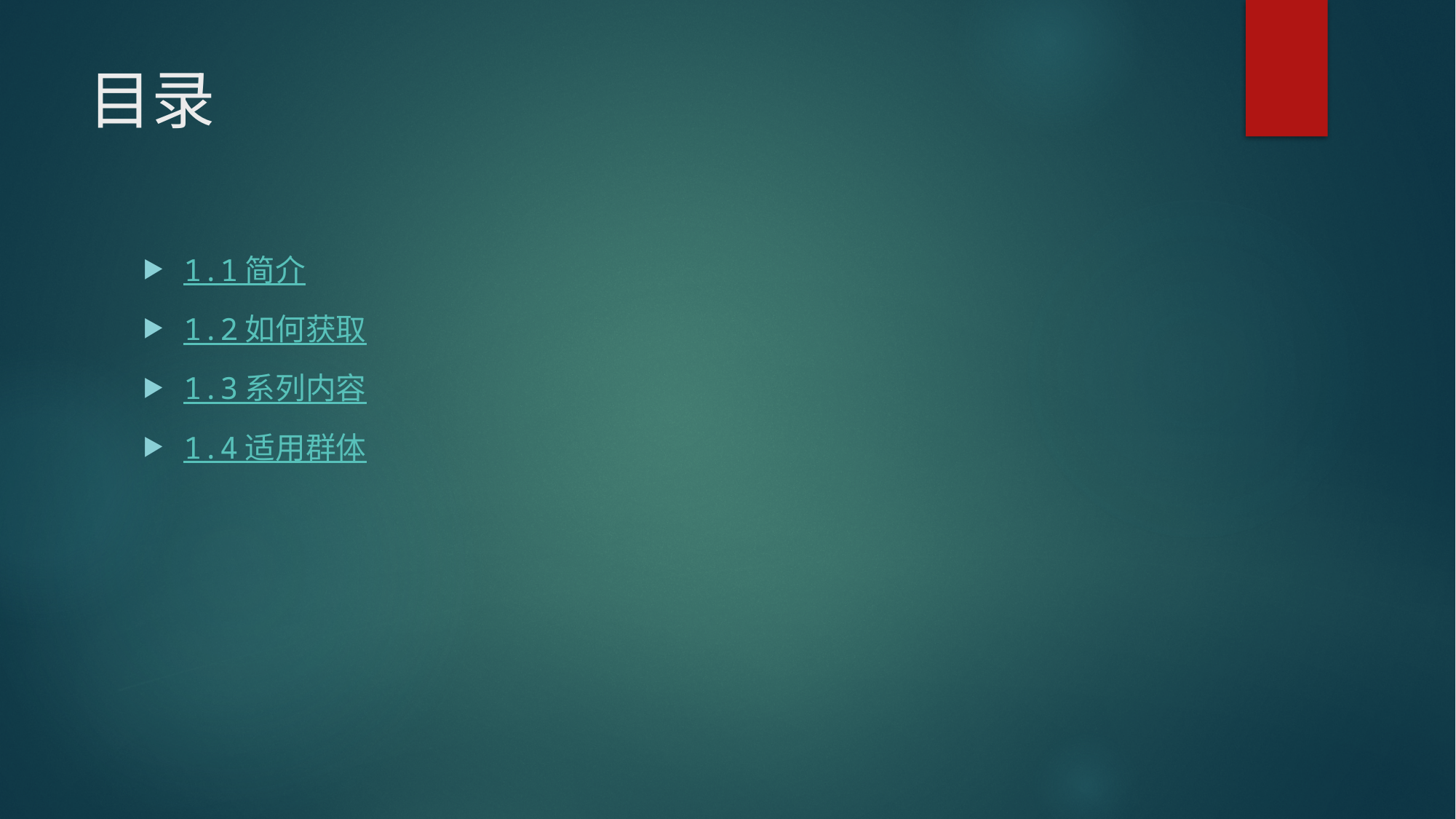

# 目录
1.1 简介
1.2 如何获取
1.3 系列内容
1.4 适用群体